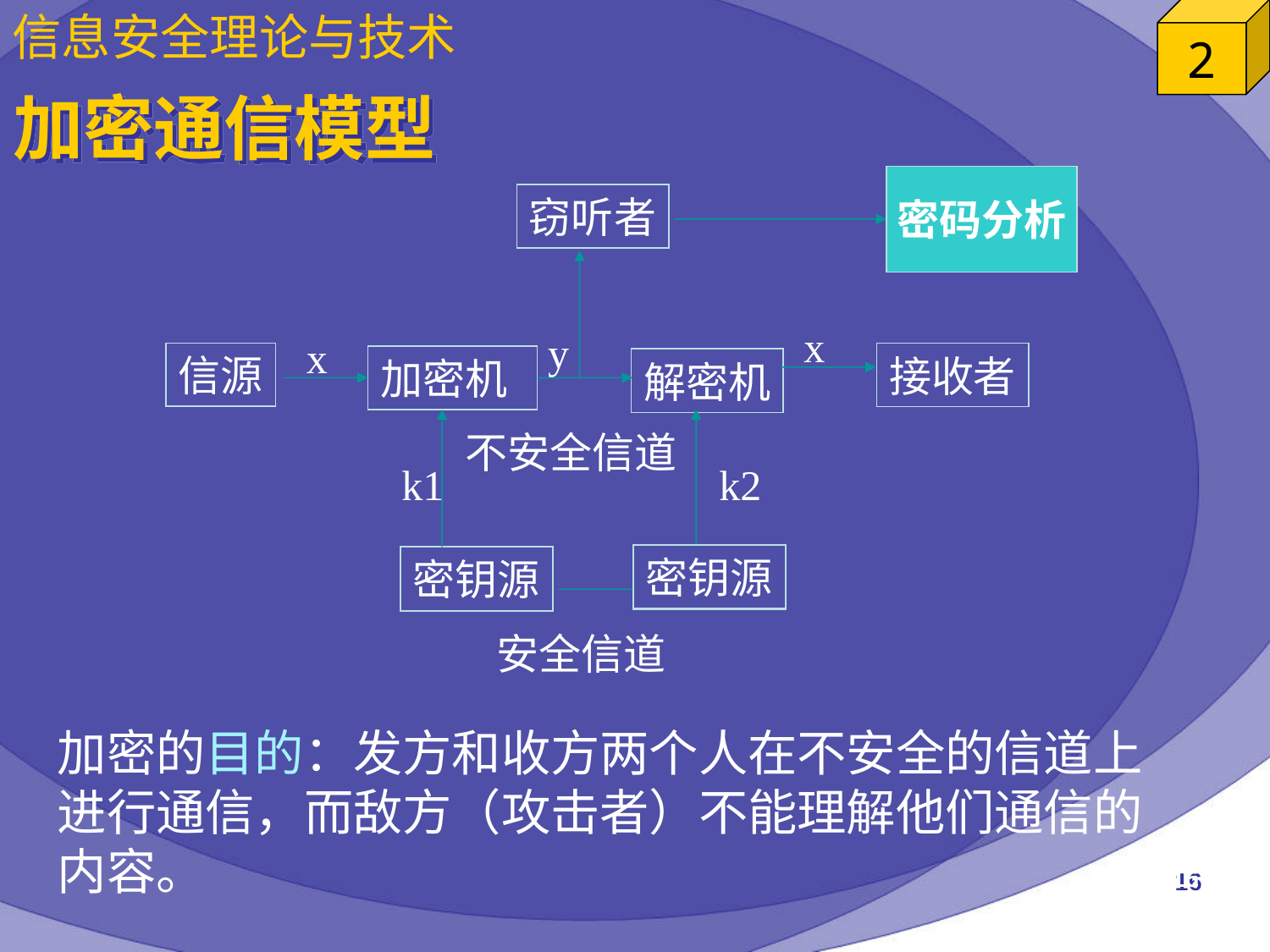

# 加密通信模型
密码分析
窃听者

x
y
x
信源
接收者
加密机
解密机

不安全信道
k1
k2
密钥源
密钥源

安全信道
加密的目的：发方和收方两个人在不安全的信道上进行通信，而敌方（攻击者）不能理解他们通信的内容。
16